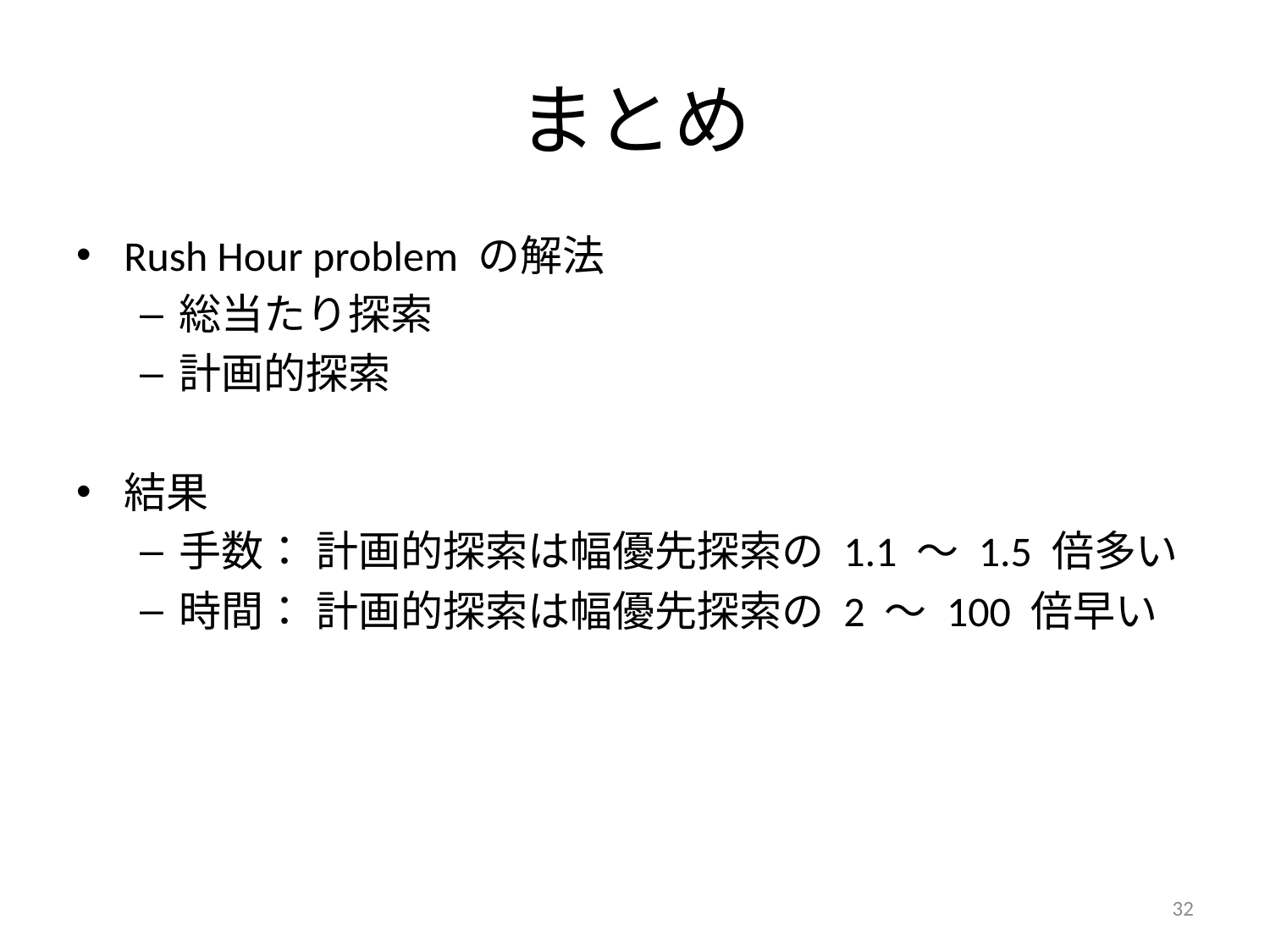

# まとめ
Rush Hour problem の解法
総当たり探索
計画的探索

結果
手数： 計画的探索は幅優先探索の 1.1 ～ 1.5 倍多い
時間： 計画的探索は幅優先探索の 2 ～ 100 倍早い
32